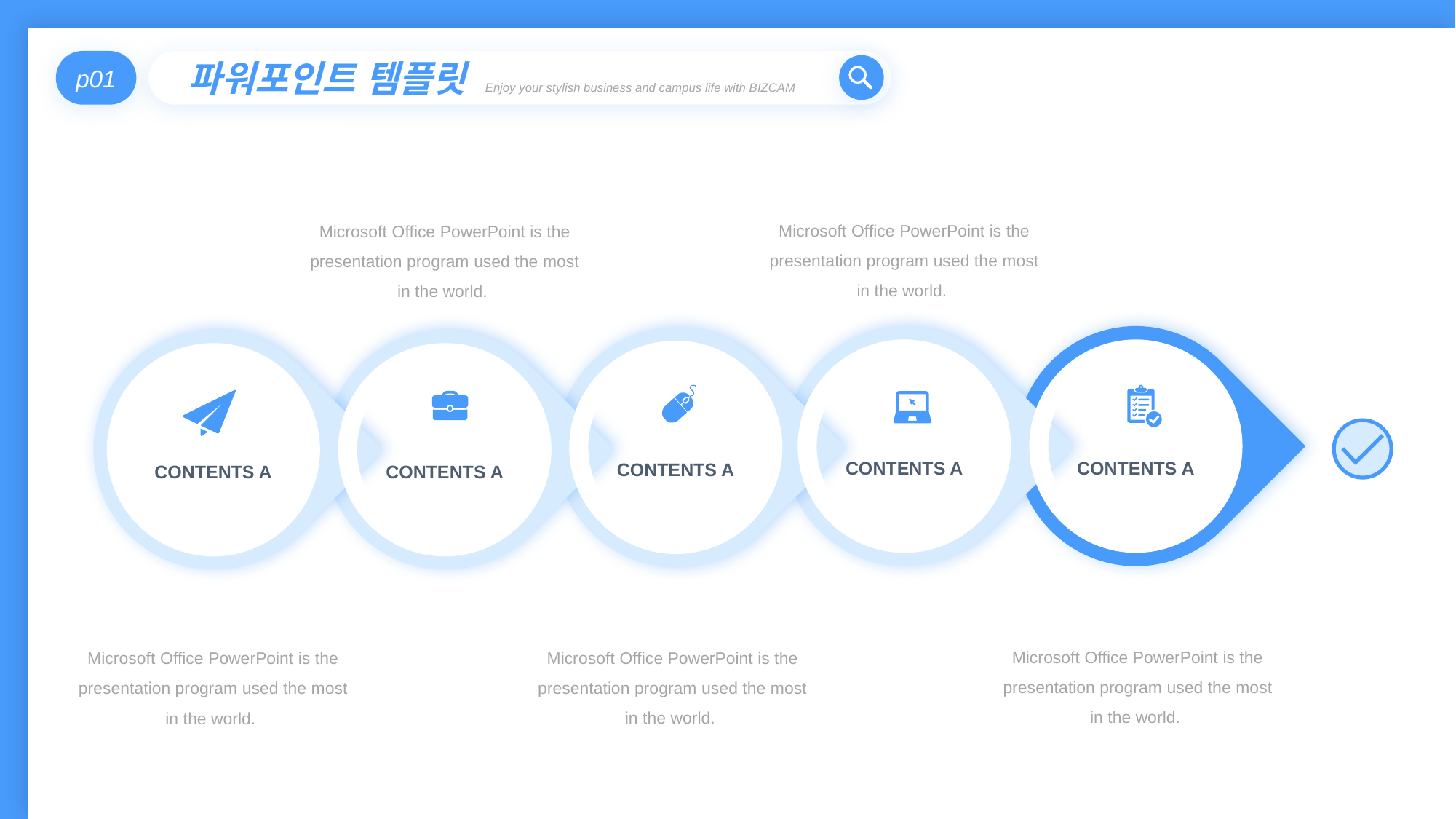

p01
파워포인트 템플릿 Enjoy your stylish business and campus life with BIZCAM

CONTENTS A
Microsoft Office PowerPoint is the presentation program used the most in the world.
CONTENTS A
Microsoft Office PowerPoint is the presentation program used the most in the world.

CONTENTS A

CONTENTS A

CONTENTS A

CONTENTS A

CONTENTS A

CONTENTS A
Microsoft Office PowerPoint is the presentation program used the most in the world.
CONTENTS A
Microsoft Office PowerPoint is the presentation program used the most in the world.
CONTENTS A
Microsoft Office PowerPoint is the presentation program used the most in the world.